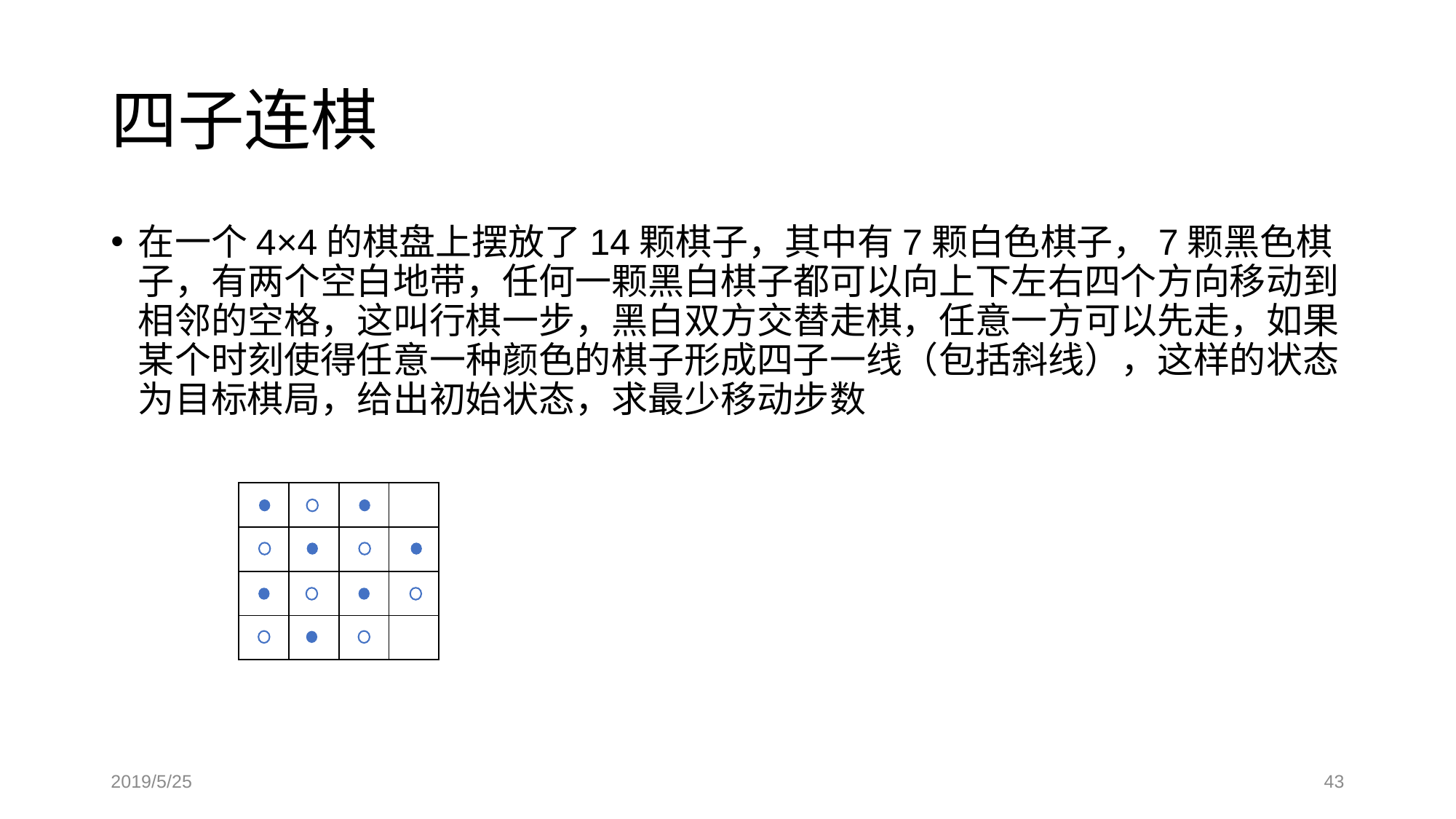

# 四子连棋
在一个4×4的棋盘上摆放了14颗棋子，其中有7颗白色棋子，7颗黑色棋子，有两个空白地带，任何一颗黑白棋子都可以向上下左右四个方向移动到相邻的空格，这叫行棋一步，黑白双方交替走棋，任意一方可以先走，如果某个时刻使得任意一种颜色的棋子形成四子一线（包括斜线），这样的状态为目标棋局，给出初始状态，求最少移动步数

|  |  |  |  |
| --- | --- | --- | --- |
|  |  |  |  |
|  |  |  |  |
|  |  |  |  |

2019/5/25
43